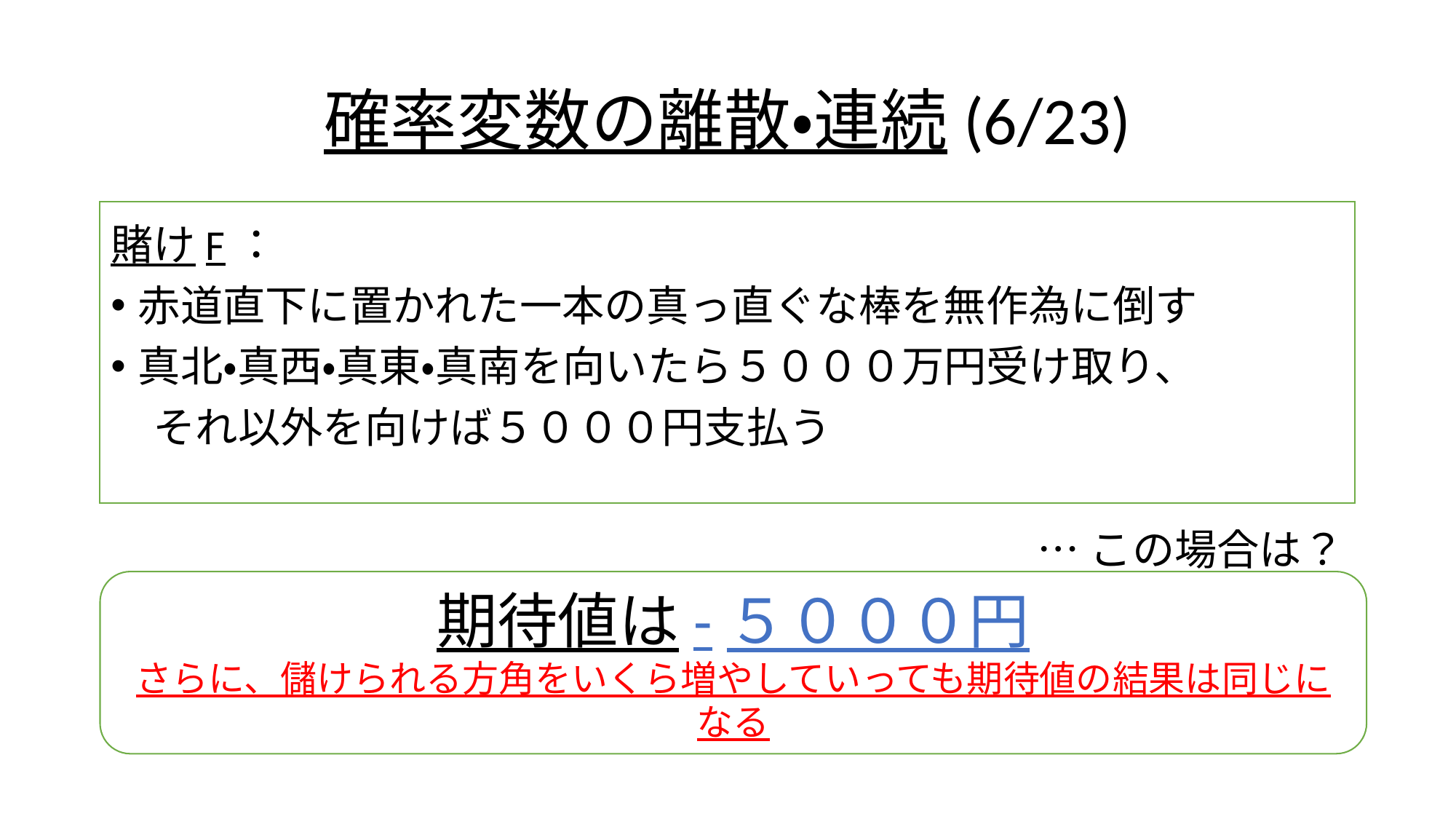

# 確率変数の離散・連続(6/23)

賭けF：
赤道直下に置かれた一本の真っ直ぐな棒を無作為に倒す
真北・真西・真東・真南を向いたら５０００万円受け取り、
　それ以外を向けば５０００円支払う

…この場合は？
期待値は-５０００円
さらに、儲けられる方角をいくら増やしていっても期待値の結果は同じになる